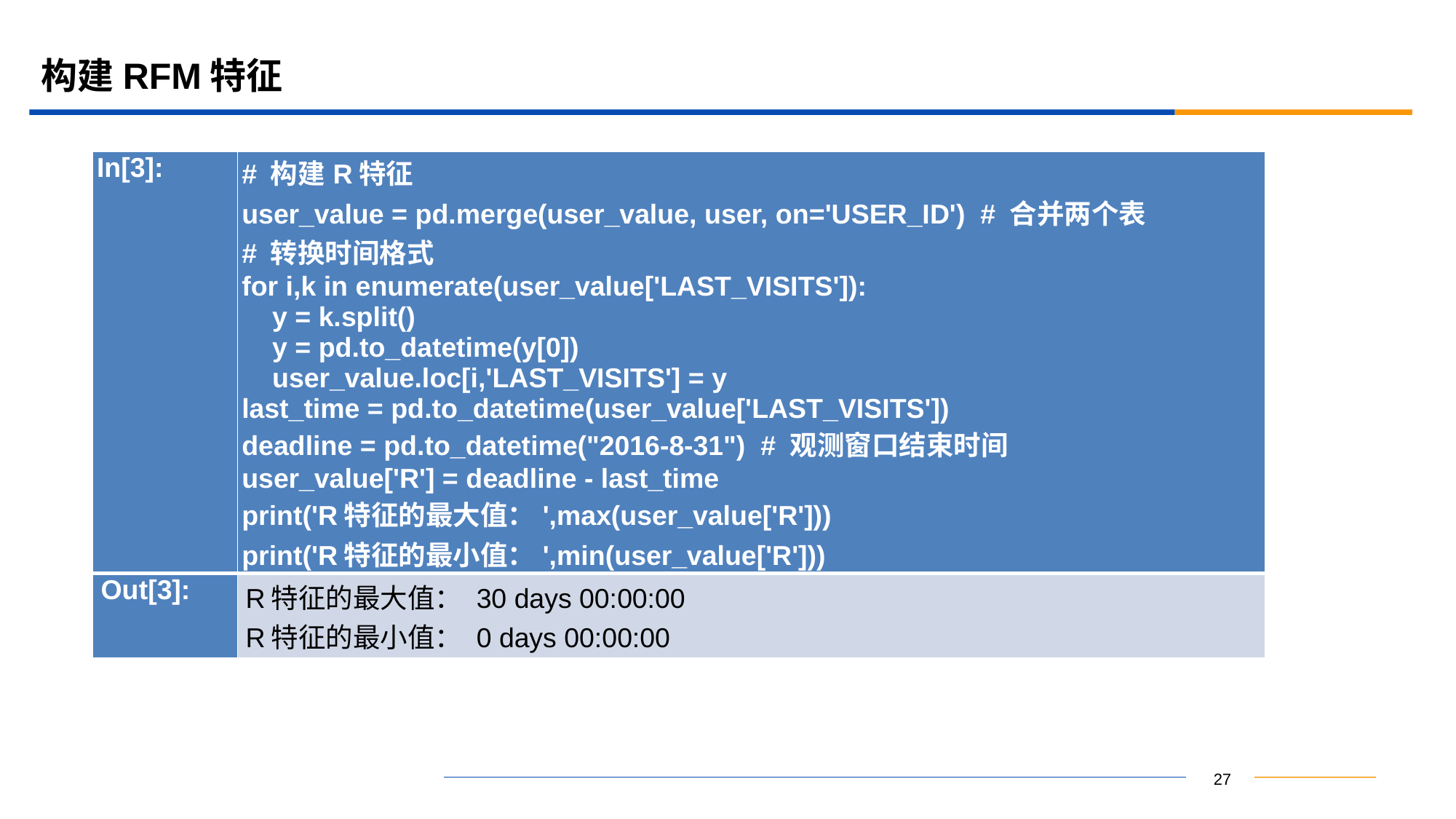

# 构建RFM特征
| In[3]: | # 构建R特征 user\_value = pd.merge(user\_value, user, on='USER\_ID') # 合并两个表 # 转换时间格式 for i,k in enumerate(user\_value['LAST\_VISITS']): y = k.split() y = pd.to\_datetime(y[0]) user\_value.loc[i,'LAST\_VISITS'] = y last\_time = pd.to\_datetime(user\_value['LAST\_VISITS']) deadline = pd.to\_datetime("2016-8-31") # 观测窗口结束时间 user\_value['R'] = deadline - last\_time print('R特征的最大值：',max(user\_value['R'])) print('R特征的最小值：',min(user\_value['R'])) |
| --- | --- |
| Out[3]: | R特征的最大值： 30 days 00:00:00 R特征的最小值： 0 days 00:00:00 |